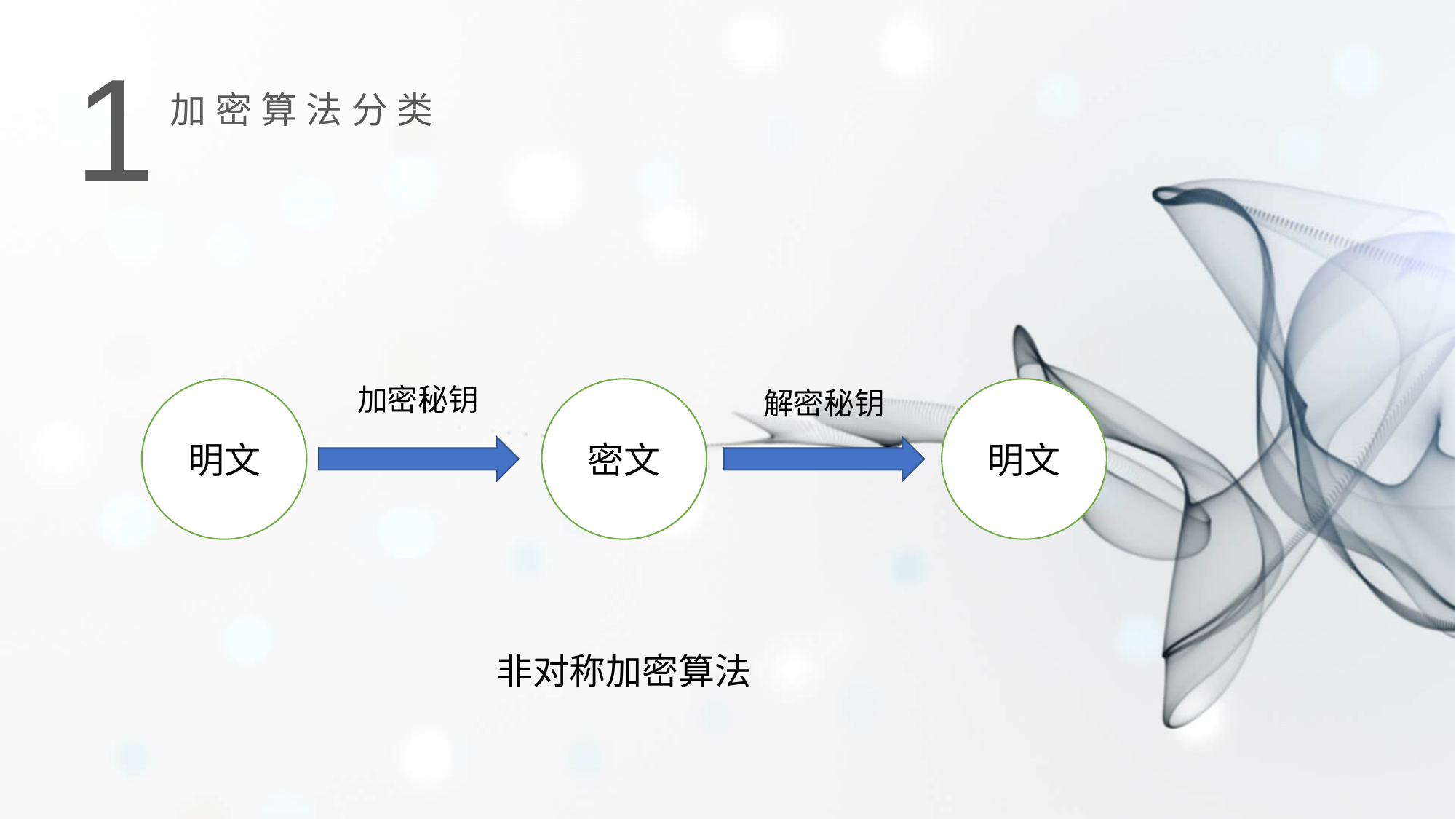

1
加密算法分类
加密秘钥
明文
密文
解密秘钥
明文

非对称加密算法